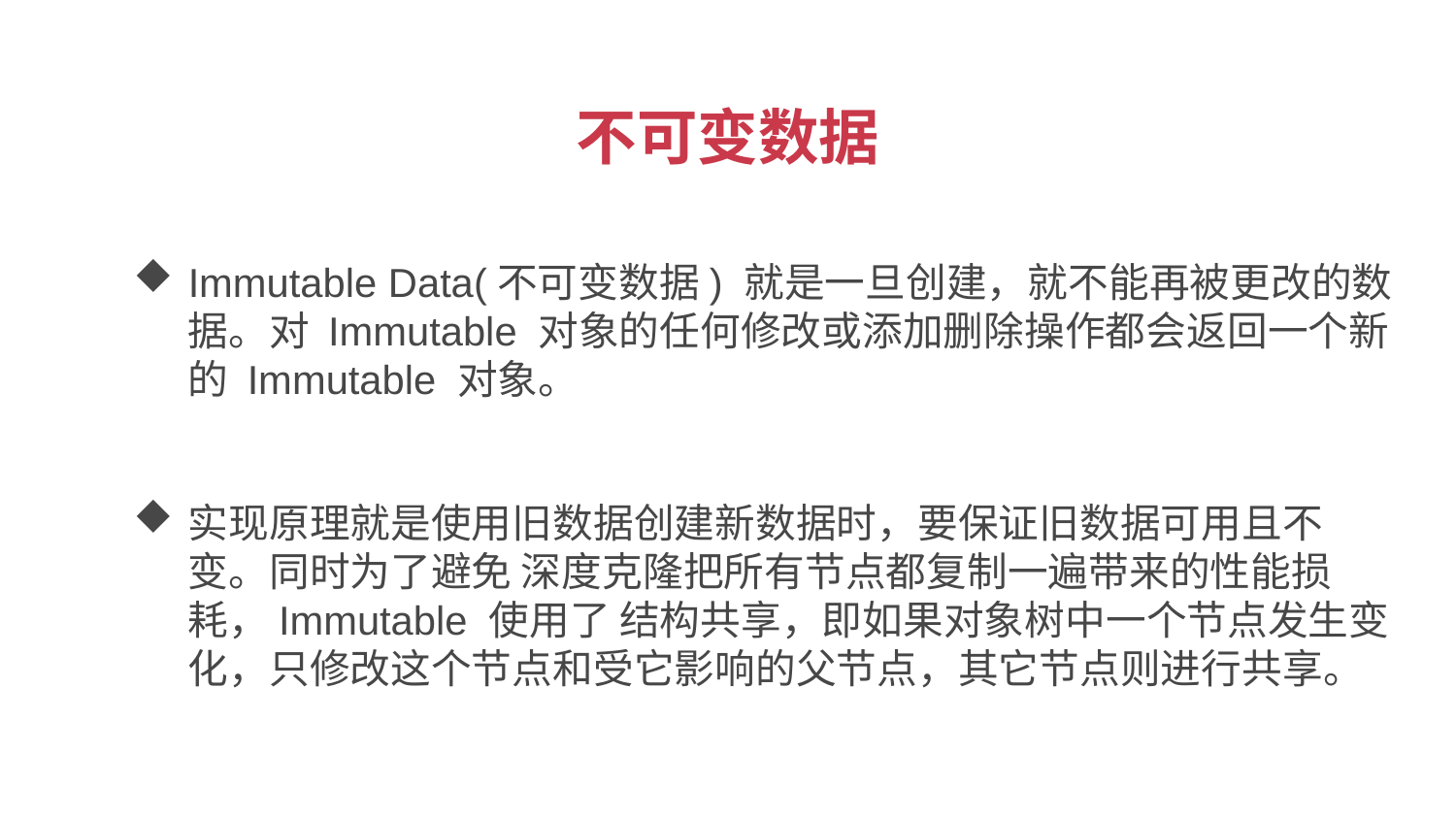

不可变数据
Immutable Data(不可变数据) 就是一旦创建，就不能再被更改的数据。对 Immutable 对象的任何修改或添加删除操作都会返回一个新的 Immutable 对象。
实现原理就是使用旧数据创建新数据时，要保证旧数据可用且不变。同时为了避免 深度克隆把所有节点都复制一遍带来的性能损耗，Immutable 使用了 结构共享，即如果对象树中一个节点发生变化，只修改这个节点和受它影响的父节点，其它节点则进行共享。